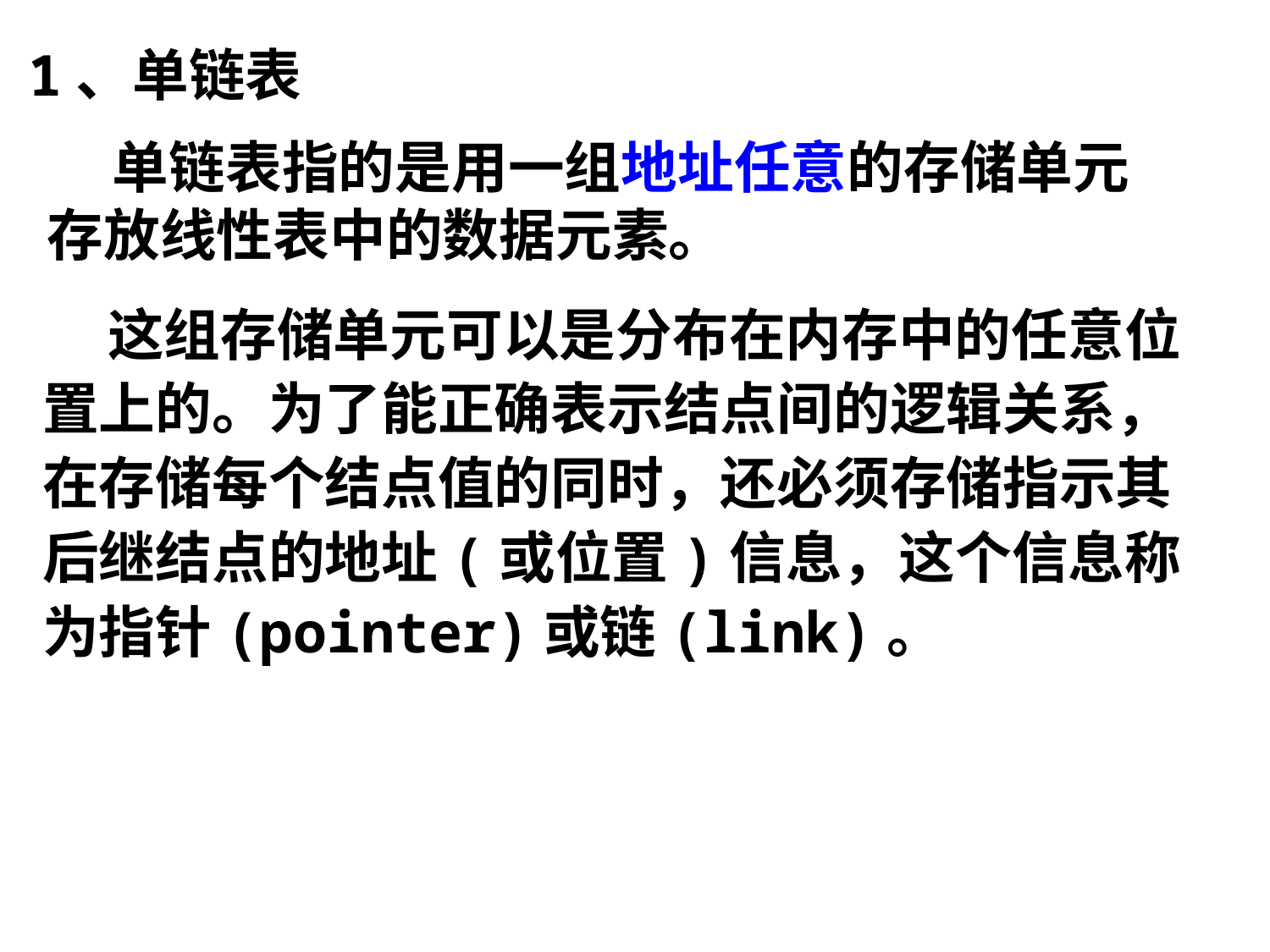

1、单链表
    单链表指的是用一组地址任意的存储单元存放线性表中的数据元素。
    这组存储单元可以是分布在内存中的任意位置上的。为了能正确表示结点间的逻辑关系，在存储每个结点值的同时，还必须存储指示其后继结点的地址(或位置)信息，这个信息称为指针(pointer)或链(link)。